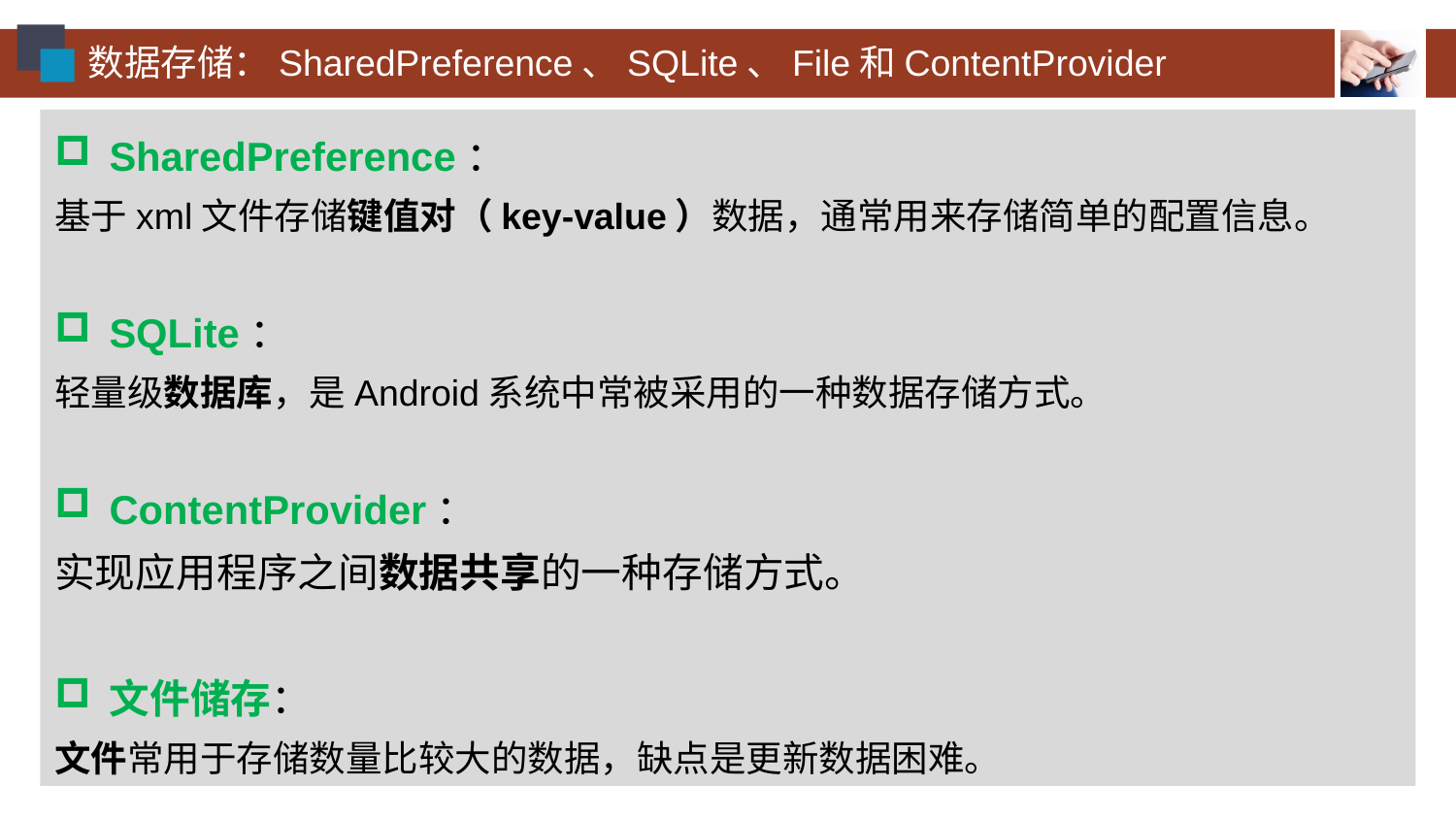

数据存储：SharedPreference、SQLite、File和ContentProvider
SharedPreference：
基于xml文件存储键值对（key-value）数据，通常用来存储简单的配置信息。

SQLite：
轻量级数据库，是Android系统中常被采用的一种数据存储方式。

ContentProvider：
实现应用程序之间数据共享的一种存储方式。

文件储存：
文件常用于存储数量比较大的数据，缺点是更新数据困难。